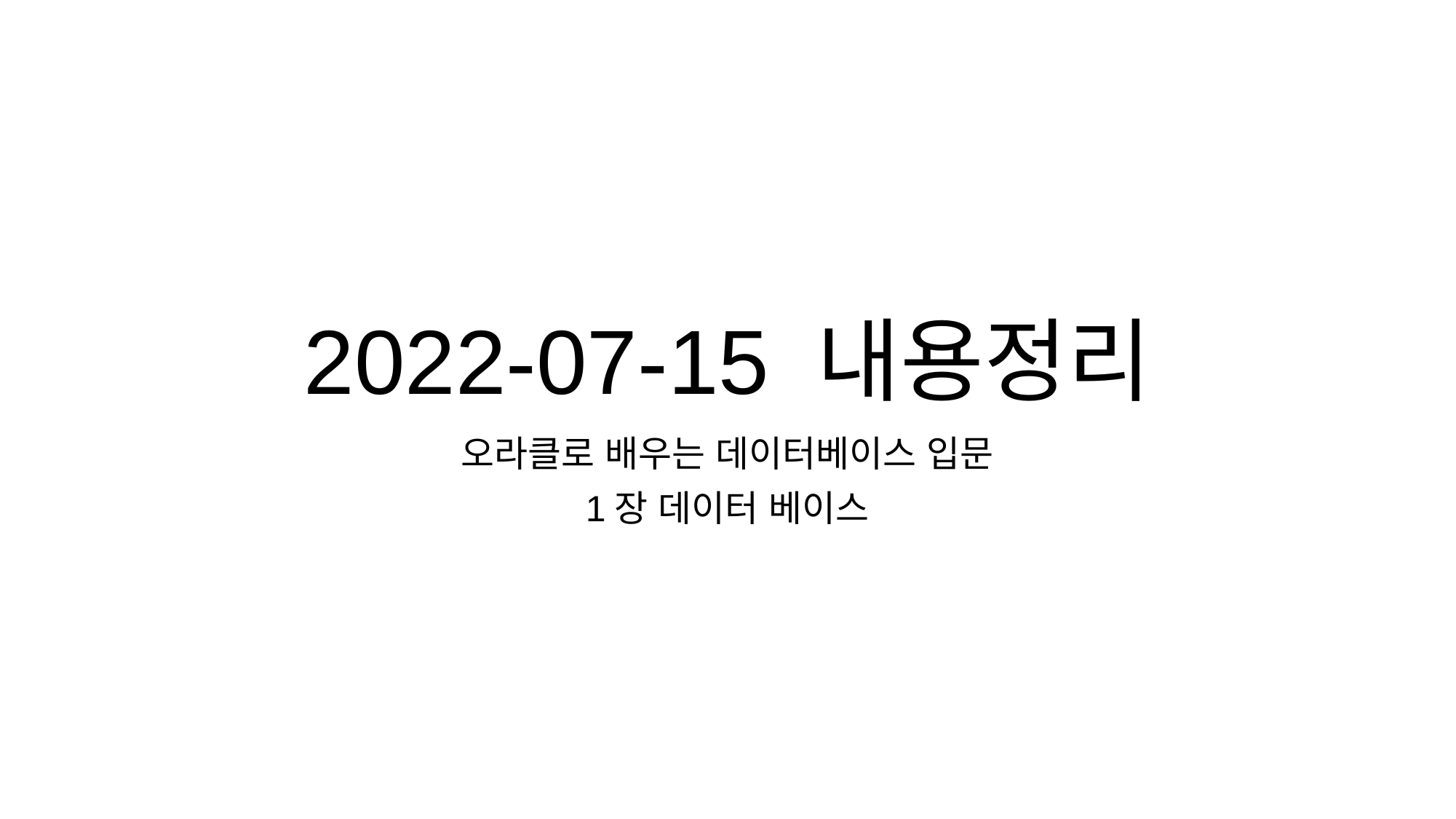

# 2022-07-15 내용정리
오라클로 배우는 데이터베이스 입문
1장 데이터 베이스